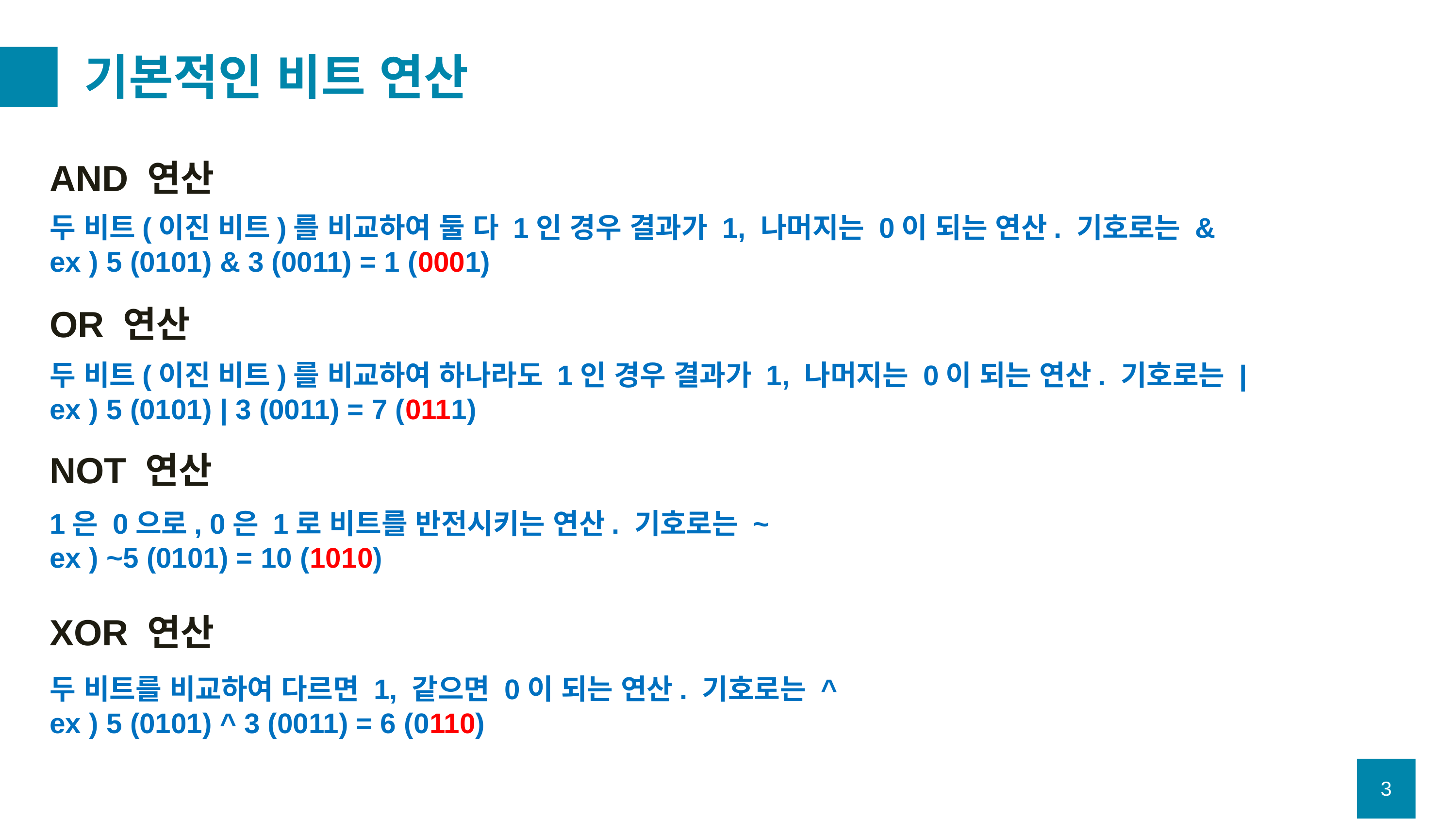

# 기본적인 비트 연산
AND 연산
두 비트(이진 비트)를 비교하여 둘 다 1인 경우 결과가 1, 나머지는 0이 되는 연산. 기호로는 &
ex ) 5 (0101) & 3 (0011) = 1 (0001)
OR 연산
두 비트(이진 비트)를 비교하여 하나라도 1인 경우 결과가 1, 나머지는 0이 되는 연산. 기호로는 |
ex ) 5 (0101) | 3 (0011) = 7 (0111)
NOT 연산
1은 0으로, 0은 1로 비트를 반전시키는 연산. 기호로는 ~
ex ) ~5 (0101) = 10 (1010)
XOR 연산
두 비트를 비교하여 다르면 1, 같으면 0이 되는 연산. 기호로는 ^
ex ) 5 (0101) ^ 3 (0011) = 6 (0110)
3